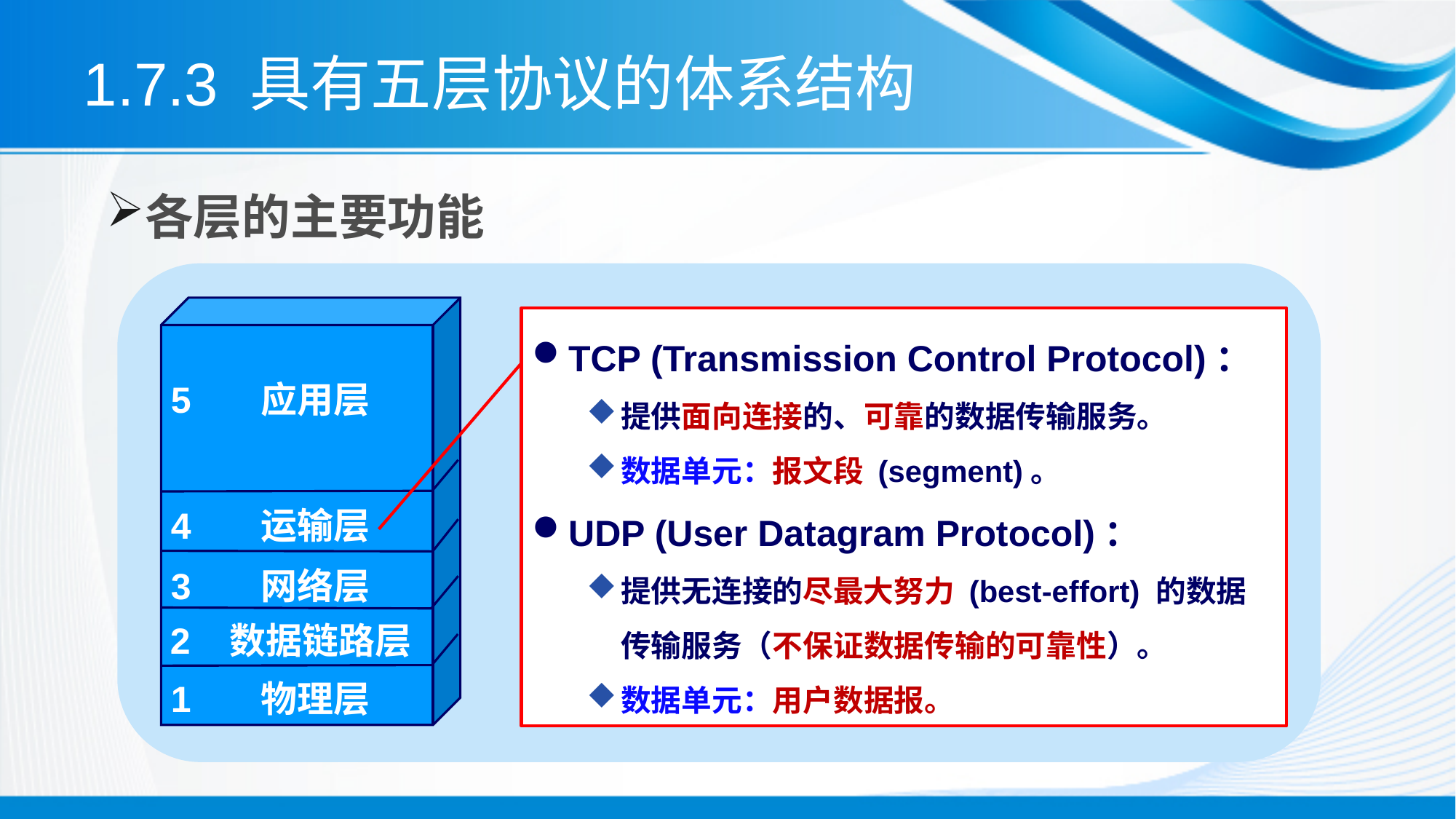

# 1.7.3 具有五层协议的体系结构
各层的主要功能

5      应用层

4      运输层

3      网络层

2   数据链路层

1      物理层
TCP (Transmission Control Protocol)：
提供面向连接的、可靠的数据传输服务。
数据单元：报文段 (segment)。
UDP (User Datagram Protocol)：
提供无连接的尽最大努力 (best-effort) 的数据传输服务（不保证数据传输的可靠性）。
数据单元：用户数据报。